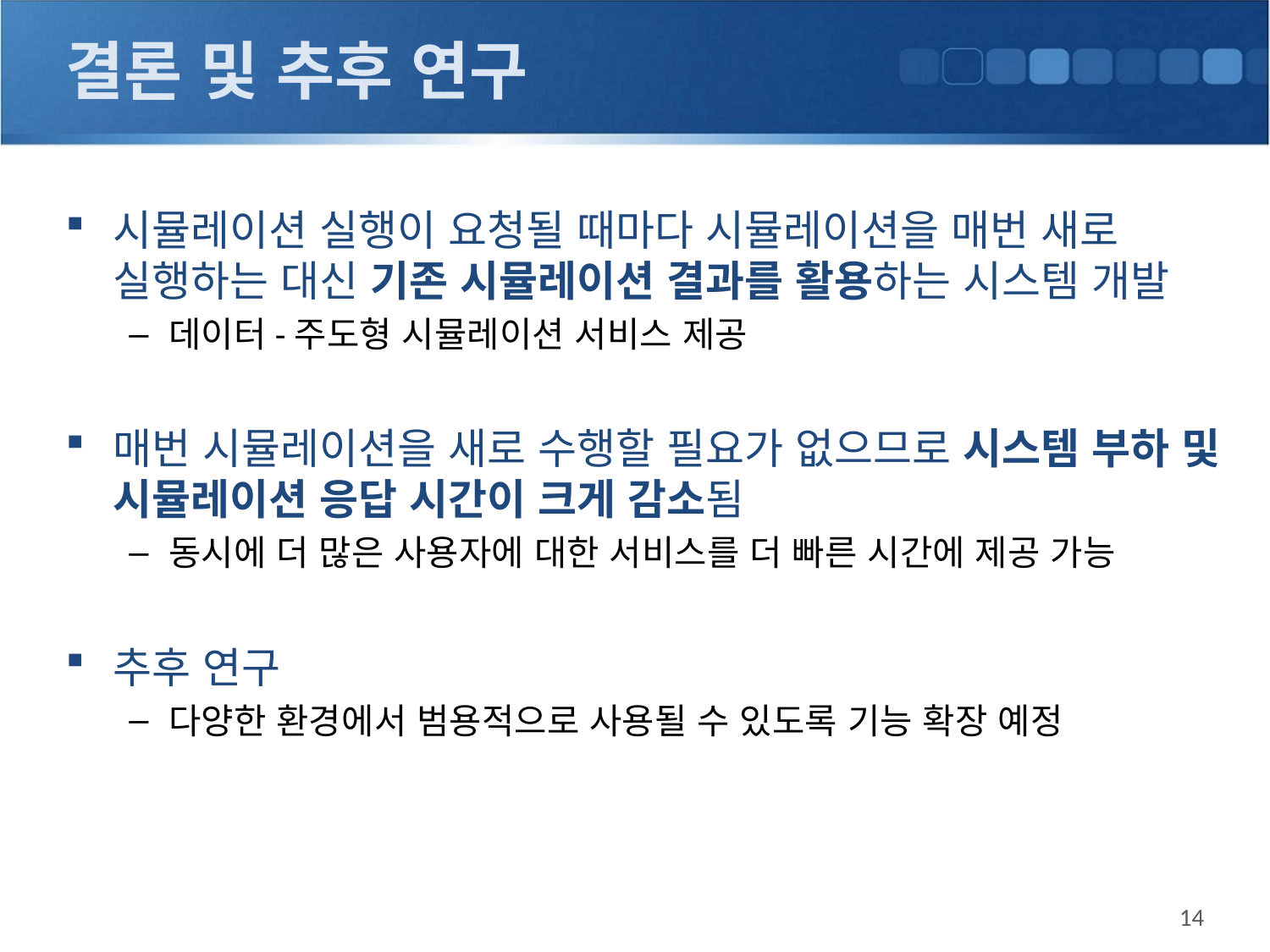

# 결론 및 추후 연구
시뮬레이션 실행이 요청될 때마다 시뮬레이션을 매번 새로 실행하는 대신 기존 시뮬레이션 결과를 활용하는 시스템 개발
데이터-주도형 시뮬레이션 서비스 제공

매번 시뮬레이션을 새로 수행할 필요가 없으므로 시스템 부하 및 시뮬레이션 응답 시간이 크게 감소됨
동시에 더 많은 사용자에 대한 서비스를 더 빠른 시간에 제공 가능

추후 연구
다양한 환경에서 범용적으로 사용될 수 있도록 기능 확장 예정
14